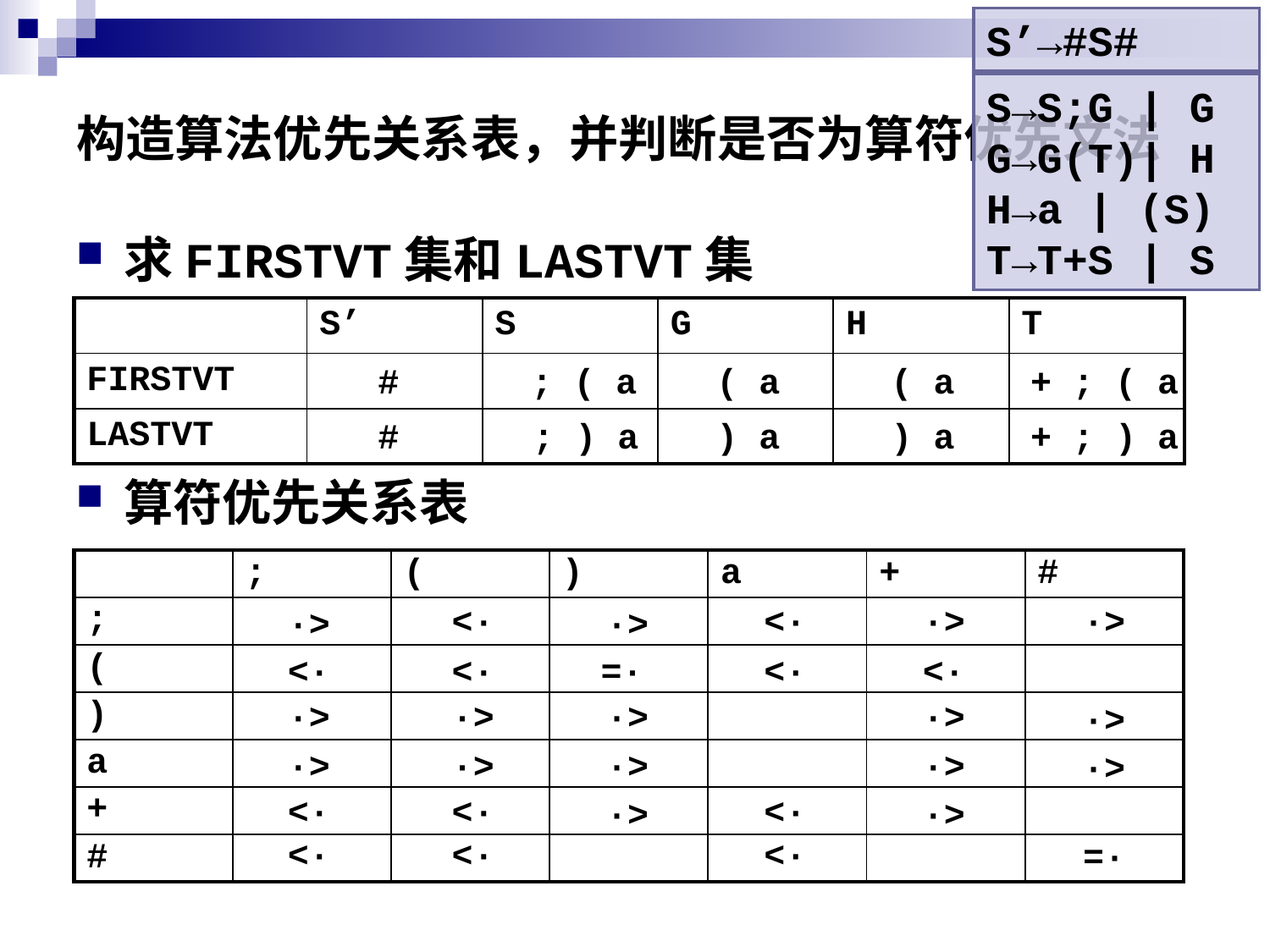

S’→#S#
# 构造算法优先关系表，并判断是否为算符优先文法
S→S;G | G
G→G(T)| H
H→a | (S)
T→T+S | S
求FIRSTVT集和LASTVT集
|  | S’ | S | G | H | T |
| --- | --- | --- | --- | --- | --- |
| FIRSTVT |  |  |  |  |  |
| LASTVT |  |  |  |  |  |
#
; ( a
( a
( a
+ ; ( a
#
; ) a
) a
) a
+ ; ) a
算符优先关系表
|  | ; | ( | ) | a | + | # |
| --- | --- | --- | --- | --- | --- | --- |
| ; |  |  |  |  |  |  |
| ( |  |  |  |  |  |  |
| ) |  |  |  |  |  |  |
| a |  |  |  |  |  |  |
| + |  |  |  |  |  |  |
| # |  |  |  |  |  |  |
<·
<·
·>
·>
·>
·>
<·
<·
=·
<·
<·
·>
·>
·>
·>
·>
·>
·>
·>
·>
·>
<·
<·
<·
·>
·>
<·
<·
<·
=·